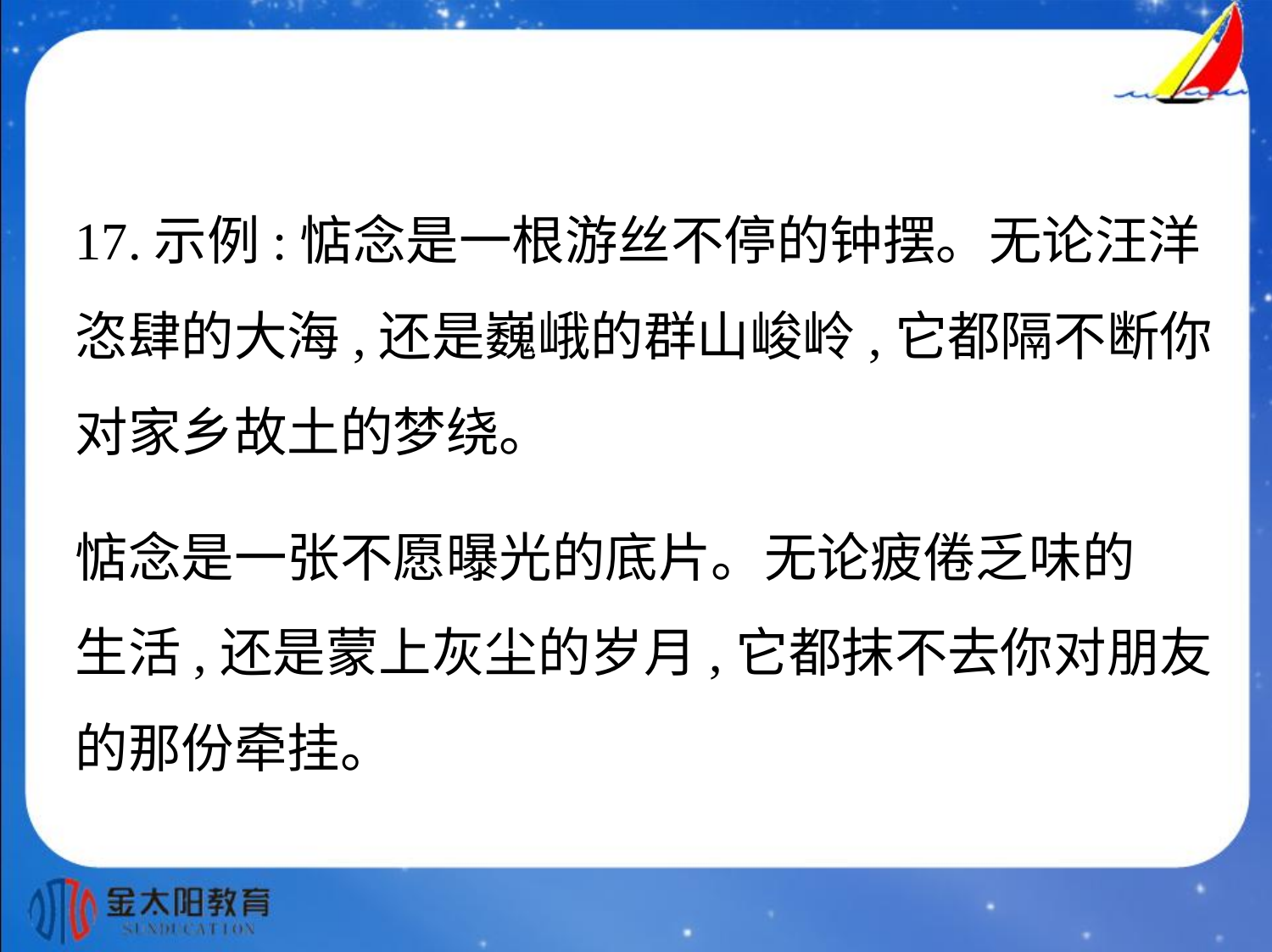

17.示例:惦念是一根游丝不停的钟摆。无论汪洋
恣肆的大海,还是巍峨的群山峻岭,它都隔不断你
对家乡故土的梦绕。
惦念是一张不愿曝光的底片。无论疲倦乏味的
生活,还是蒙上灰尘的岁月,它都抹不去你对朋友
的那份牵挂。